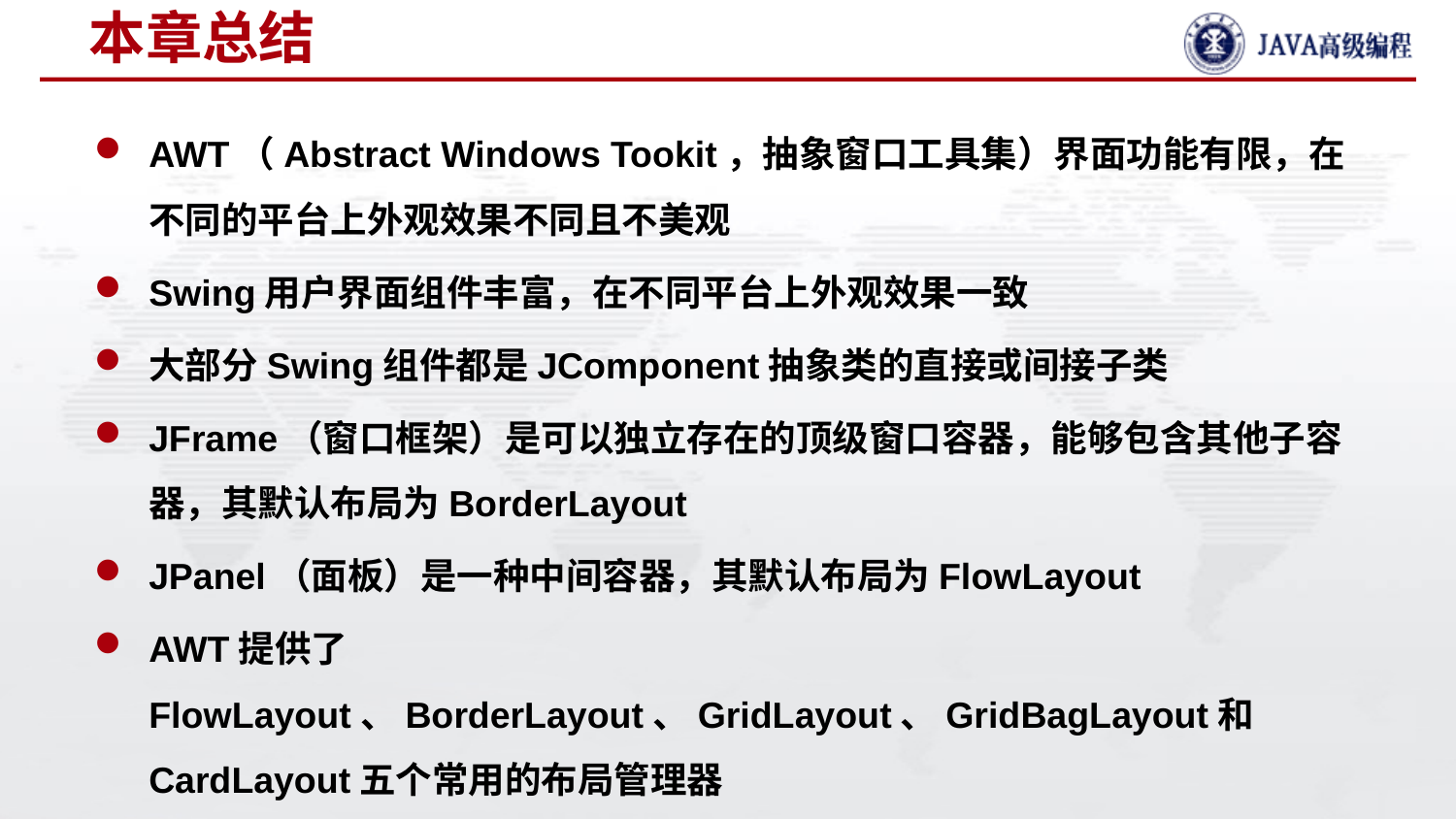

# 本章总结
AWT（Abstract Windows Tookit，抽象窗口工具集）界面功能有限，在不同的平台上外观效果不同且不美观
Swing用户界面组件丰富，在不同平台上外观效果一致
大部分Swing组件都是JComponent抽象类的直接或间接子类
JFrame（窗口框架）是可以独立存在的顶级窗口容器，能够包含其他子容器，其默认布局为BorderLayout
JPanel（面板）是一种中间容器，其默认布局为FlowLayout
AWT提供了FlowLayout、BorderLayout、GridLayout、GridBagLayout和CardLayout五个常用的布局管理器